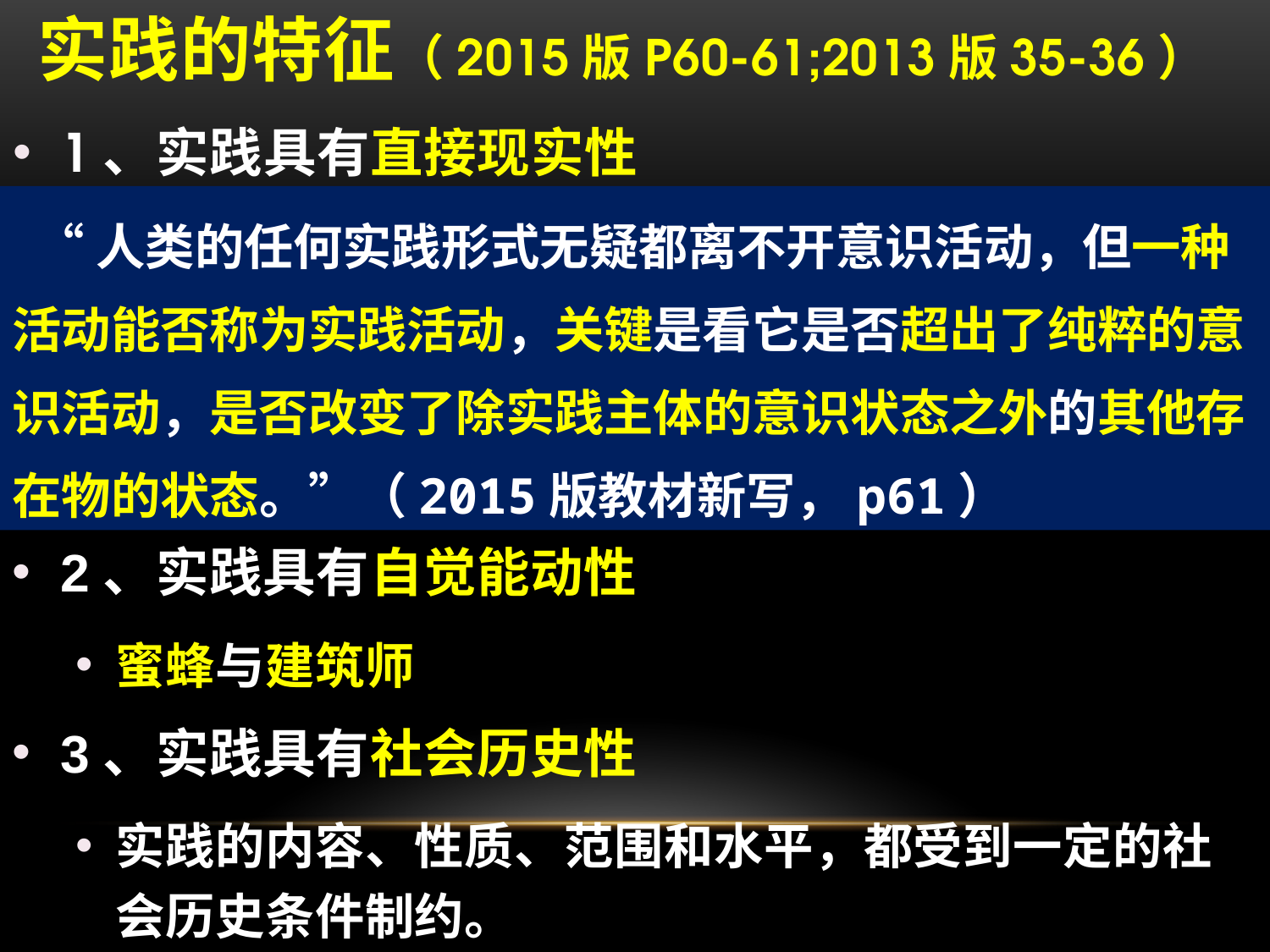

# 实践的特征（2015版p60-61;2013版35-36）
1、实践具有直接现实性
构成实践活动的诸要素，都是可感知的客观实在；实践的发展，受到客观条件和客观规律的制约。
  “人类的任何实践形式无疑都离不开意识活动，但一种活动能否称为实践活动，关键是看它是否超出了纯粹的意识活动，是否改变了除实践主体的意识状态之外的其他存在物的状态。”（2015版教材新写，p61）
2、实践具有自觉能动性
蜜蜂与建筑师
3、实践具有社会历史性
实践的内容、性质、范围和水平，都受到一定的社会历史条件制约。